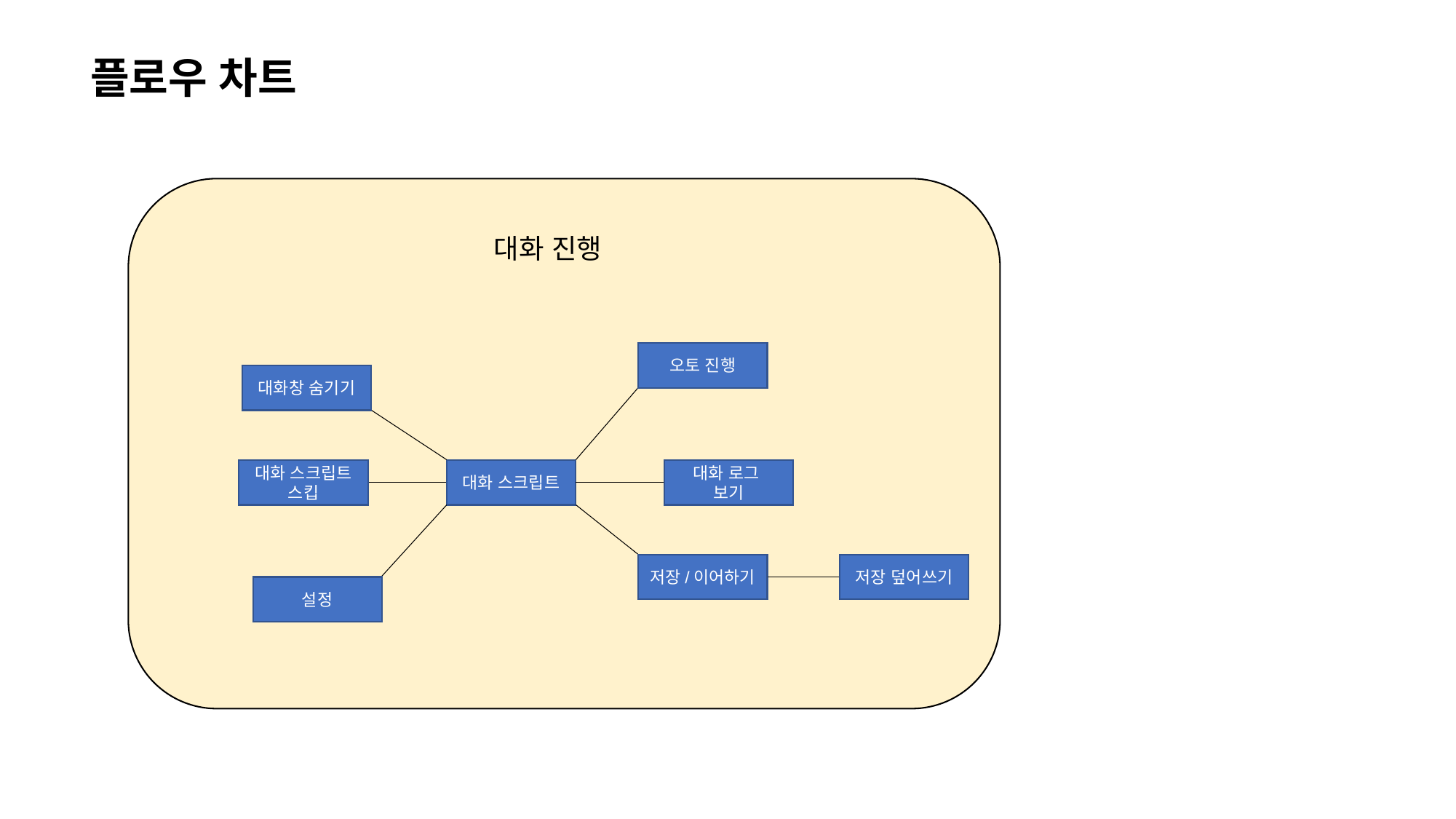

플로우 차트

대화 진행
오토 진행
대화창 숨기기
대화 스크립트 스킵
대화 스크립트
대화 로그
보기
저장 덮어쓰기
저장/이어하기
설정